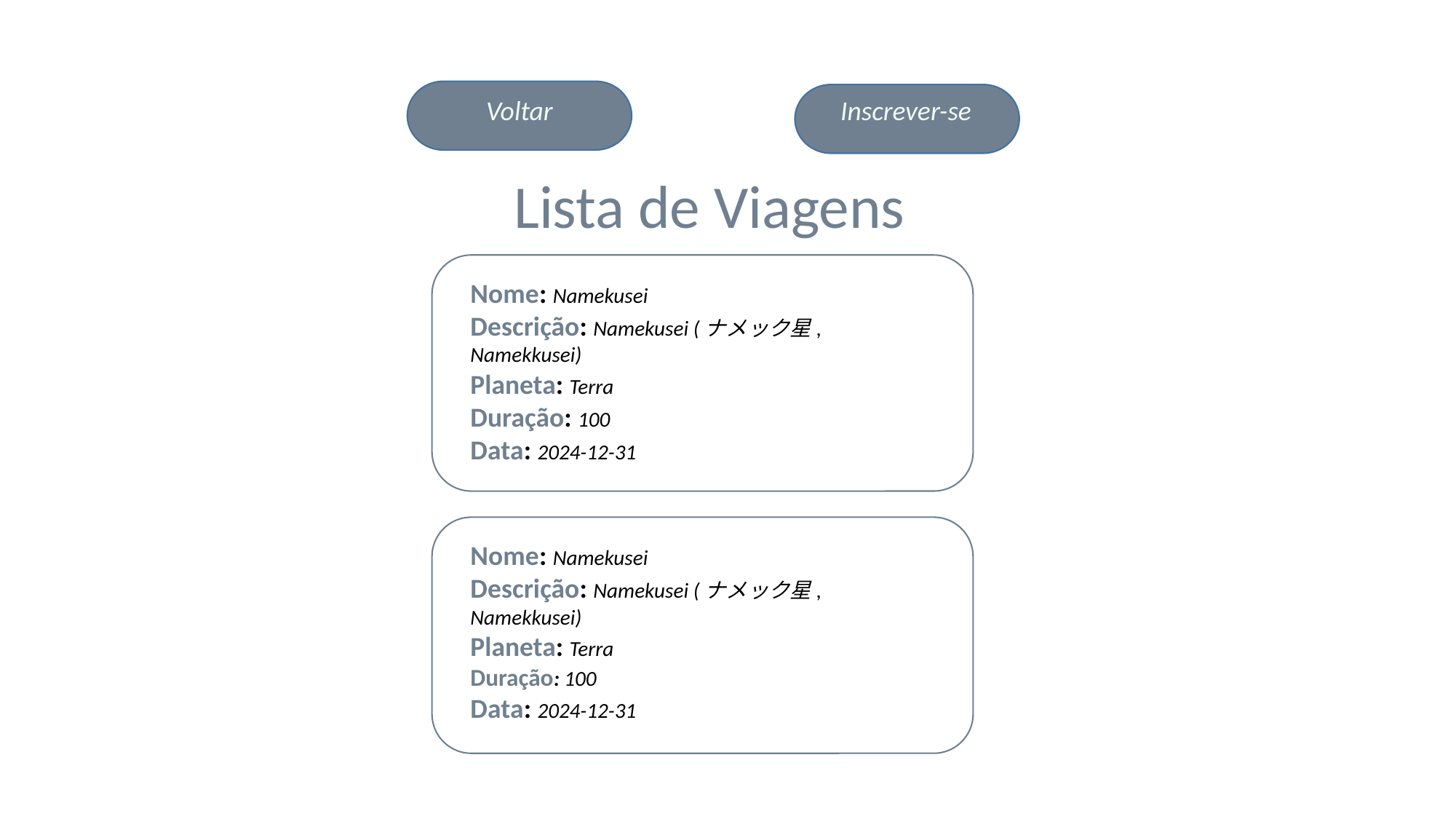

Voltar
Inscrever-se
Lista de Viagens

Nome: Namekusei
Descrição: Namekusei (ナメック星, Namekkusei)
Planeta: Terra
Duração: 100
Data: 2024-12-31

LabeX

Nome: Namekusei
Descrição: Namekusei (ナメック星, Namekkusei)
Planeta: Terra
Duração: 100
Data: 2024-12-31